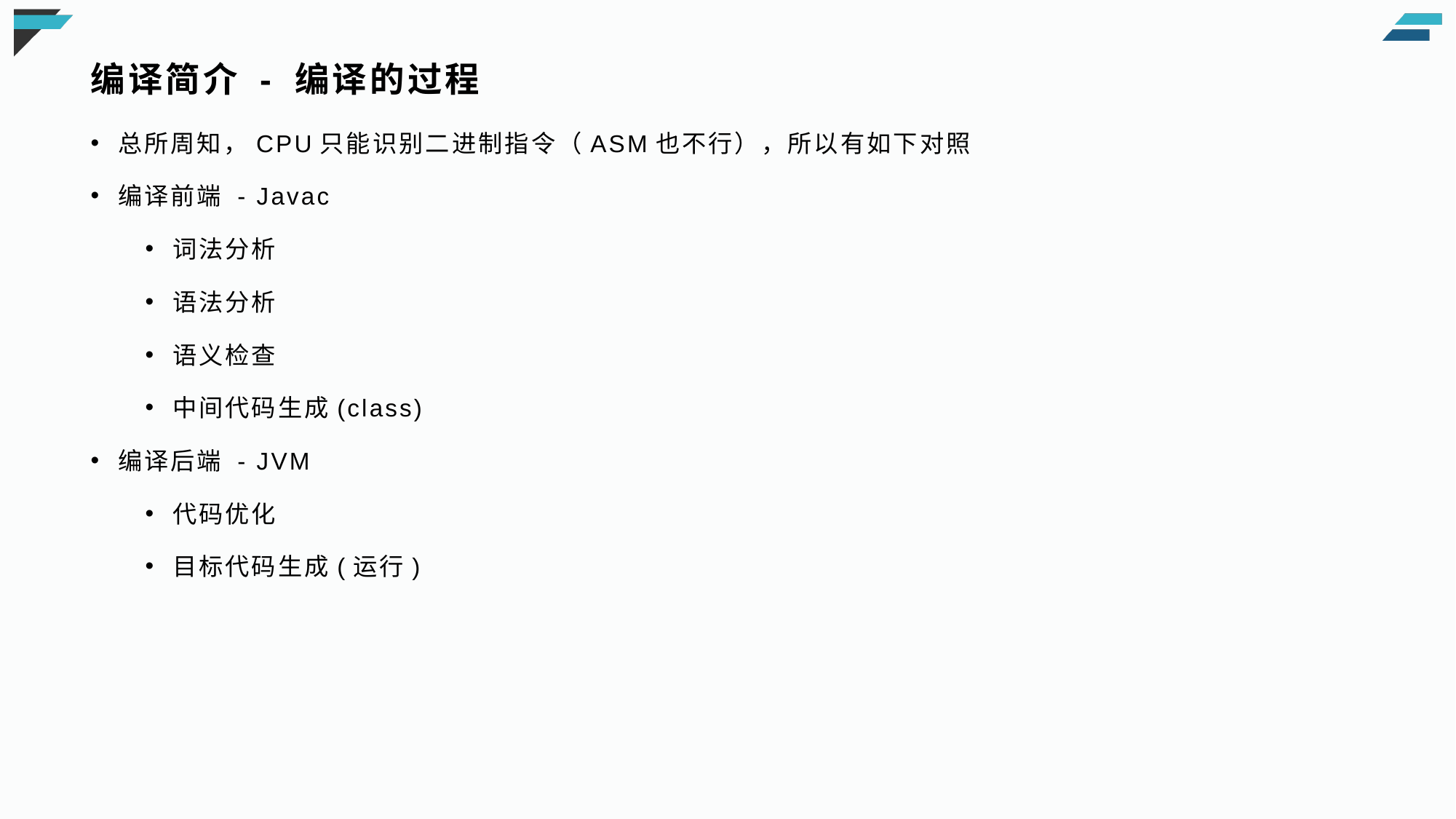

# 编译简介 - 编译的过程
总所周知，CPU只能识别二进制指令（ASM也不行），所以有如下对照
编译前端 - Javac
词法分析
语法分析
语义检查
中间代码生成(class)
编译后端 - JVM
代码优化
目标代码生成(运行)